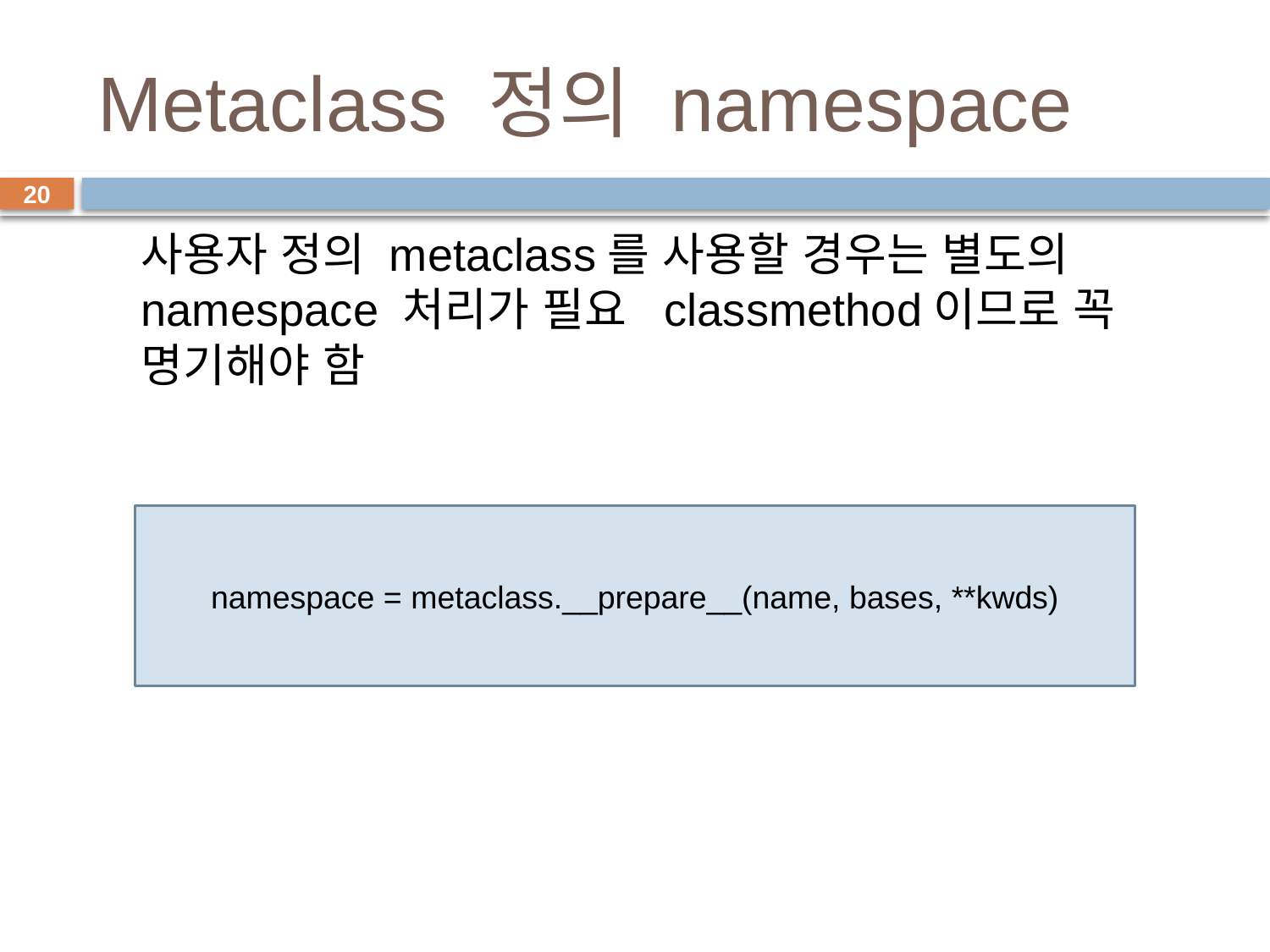

# Metaclass 정의 namespace
20
사용자 정의 metaclass를 사용할 경우는 별도의 namespace 처리가 필요  classmethod이므로 꼭 명기해야 함
namespace = metaclass.__prepare__(name, bases, **kwds)